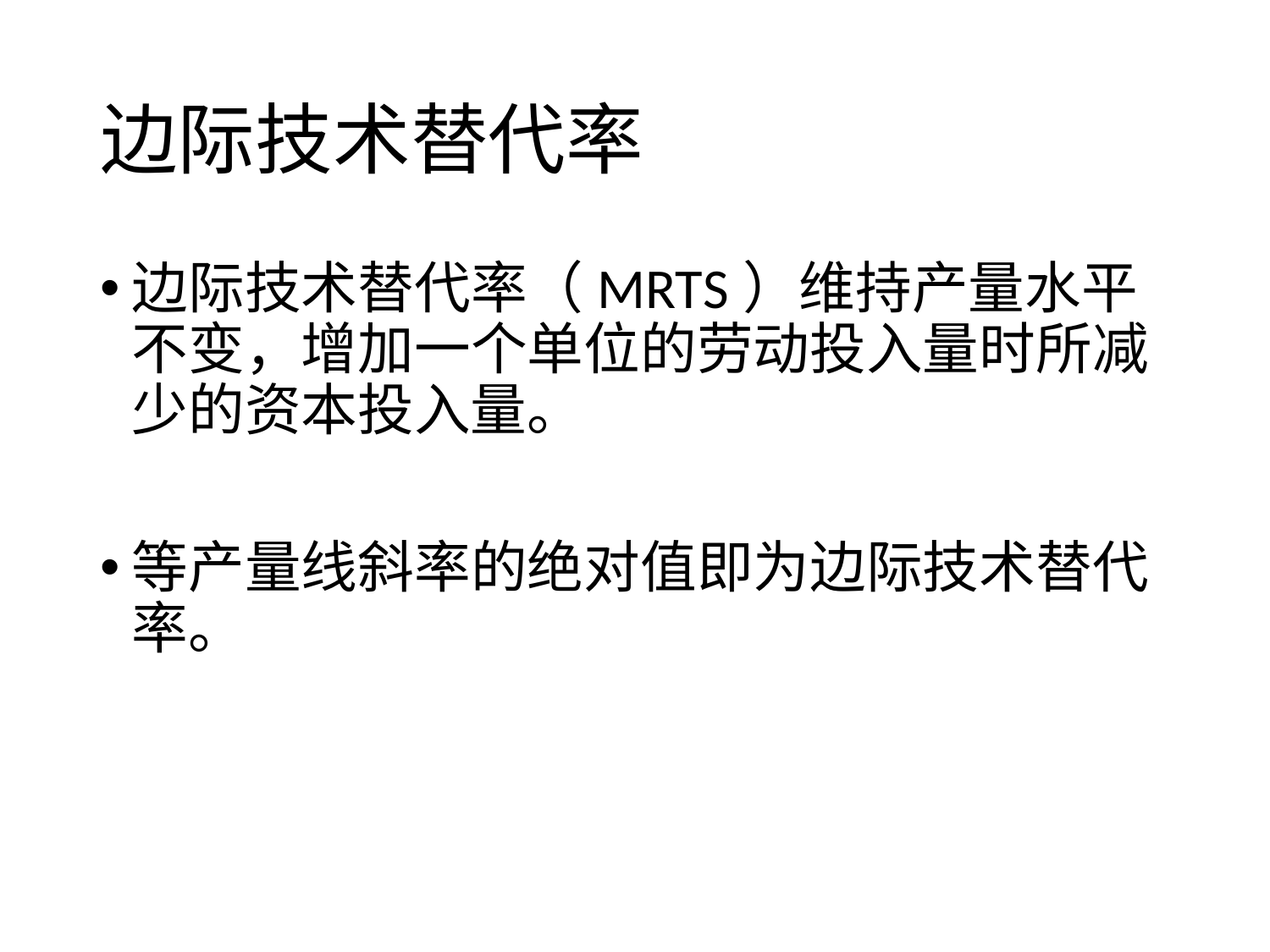

# 边际技术替代率
边际技术替代率（MRTS）维持产量水平不变，增加一个单位的劳动投入量时所减少的资本投入量。

等产量线斜率的绝对值即为边际技术替代率。